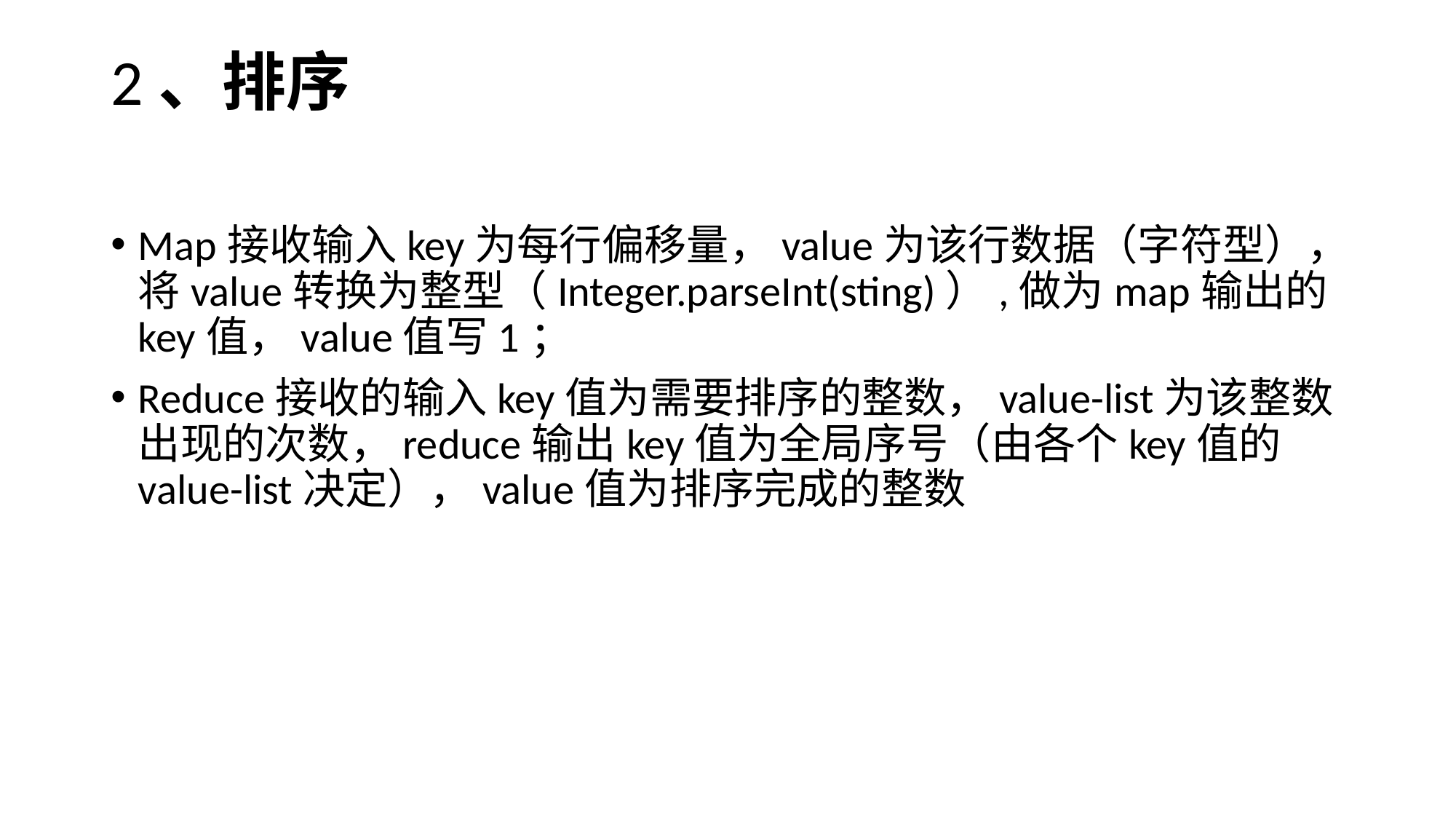

# 2、排序
Map接收输入key为每行偏移量，value为该行数据（字符型），将value转换为整型（Integer.parseInt(sting)）,做为map输出的key值，value值写1；
Reduce接收的输入key值为需要排序的整数，value-list为该整数出现的次数，reduce输出key值为全局序号（由各个key值的value-list决定），value值为排序完成的整数